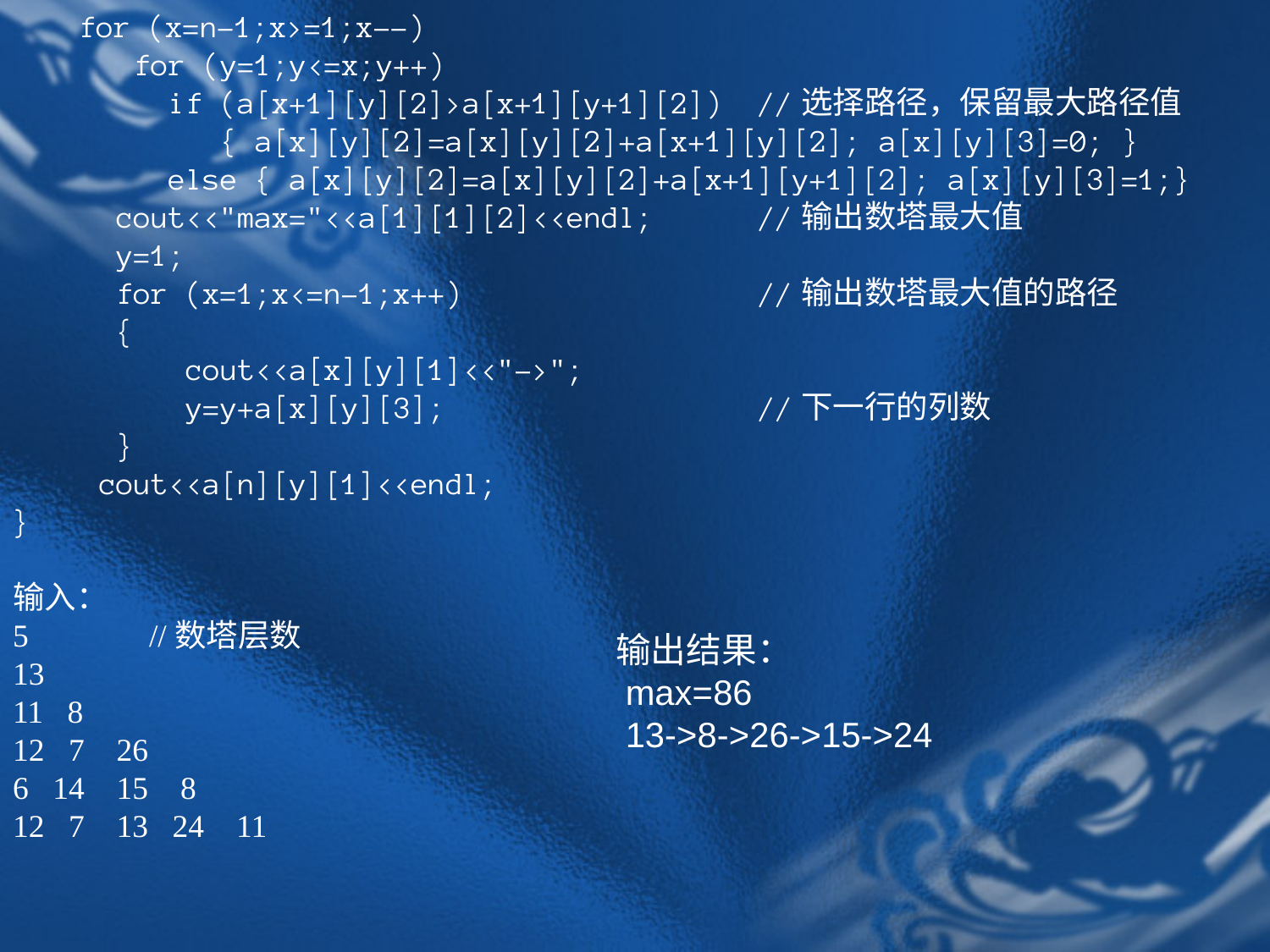

for (x=n-1;x>=1;x--)
       for (y=1;y<=x;y++)
         if (a[x+1][y][2]>a[x+1][y+1][2])  //选择路径，保留最大路径值
            { a[x][y][2]=a[x][y][2]+a[x+1][y][2]; a[x][y][3]=0; }
         else { a[x][y][2]=a[x][y][2]+a[x+1][y+1][2]; a[x][y][3]=1;}
      cout<<"max="<<a[1][1][2]<<endl;      //输出数塔最大值
      y=1;
      for (x=1;x<=n-1;x++)                 //输出数塔最大值的路径
      {
          cout<<a[x][y][1]<<"->";
          y=y+a[x][y][3];                  //下一行的列数
      }
     cout<<a[n][y][1]<<endl;
}

输入：
5               //数塔层数
13
11   8
12   7    26
6   14    15    8
12   7    13   24    11
输出结果：
 max=86
 13->8->26->15->24